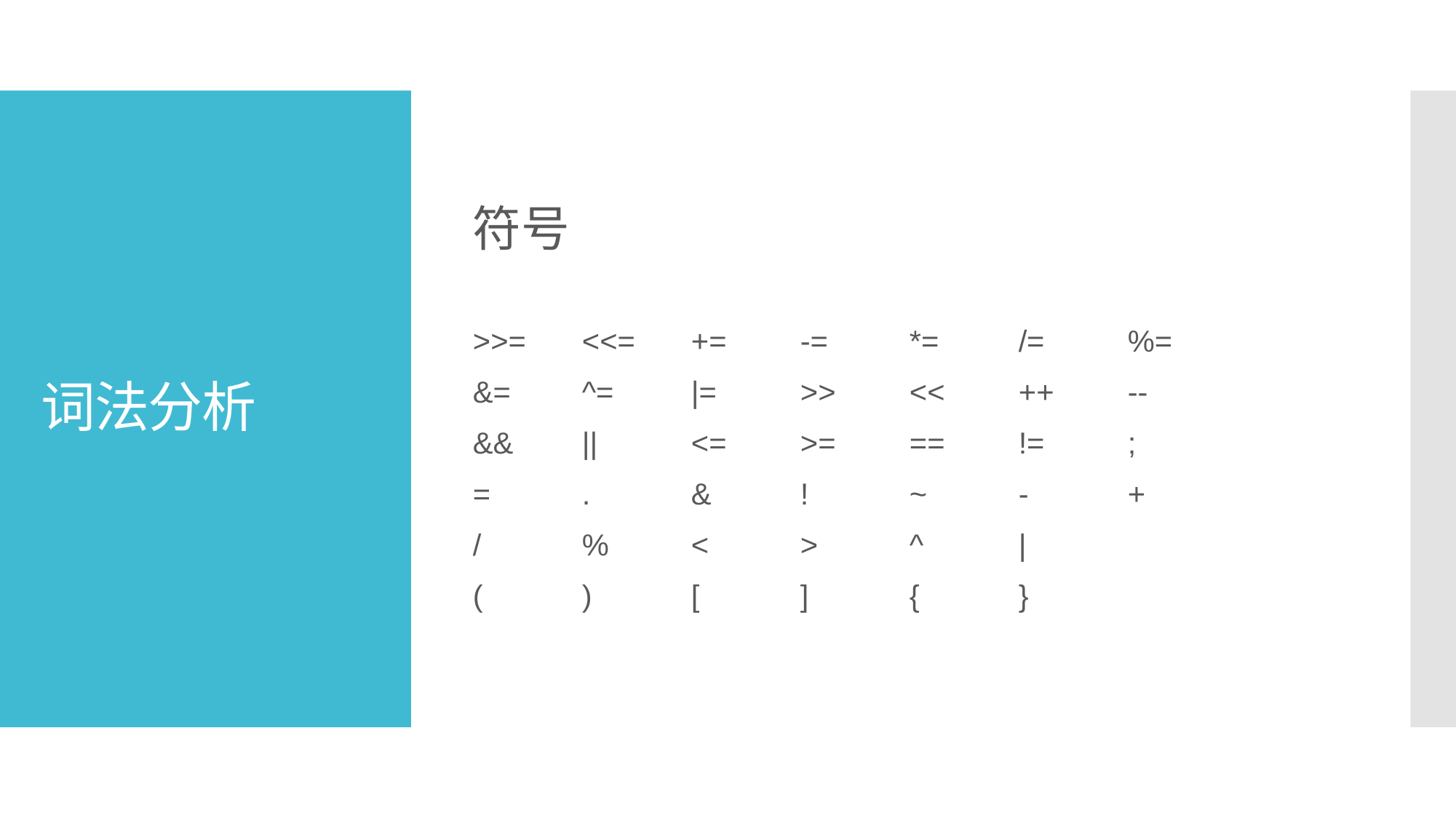

符号

>>=	<<=	+=	-=	*=	/=	%=
&=	^=	|=	>>	<<	++	--
&&	||	<=	>=	==	!=	;
=	.	&	!	~	-	+
/	%	<	>	^	|
(	)	[	]	{	}
# 词法分析